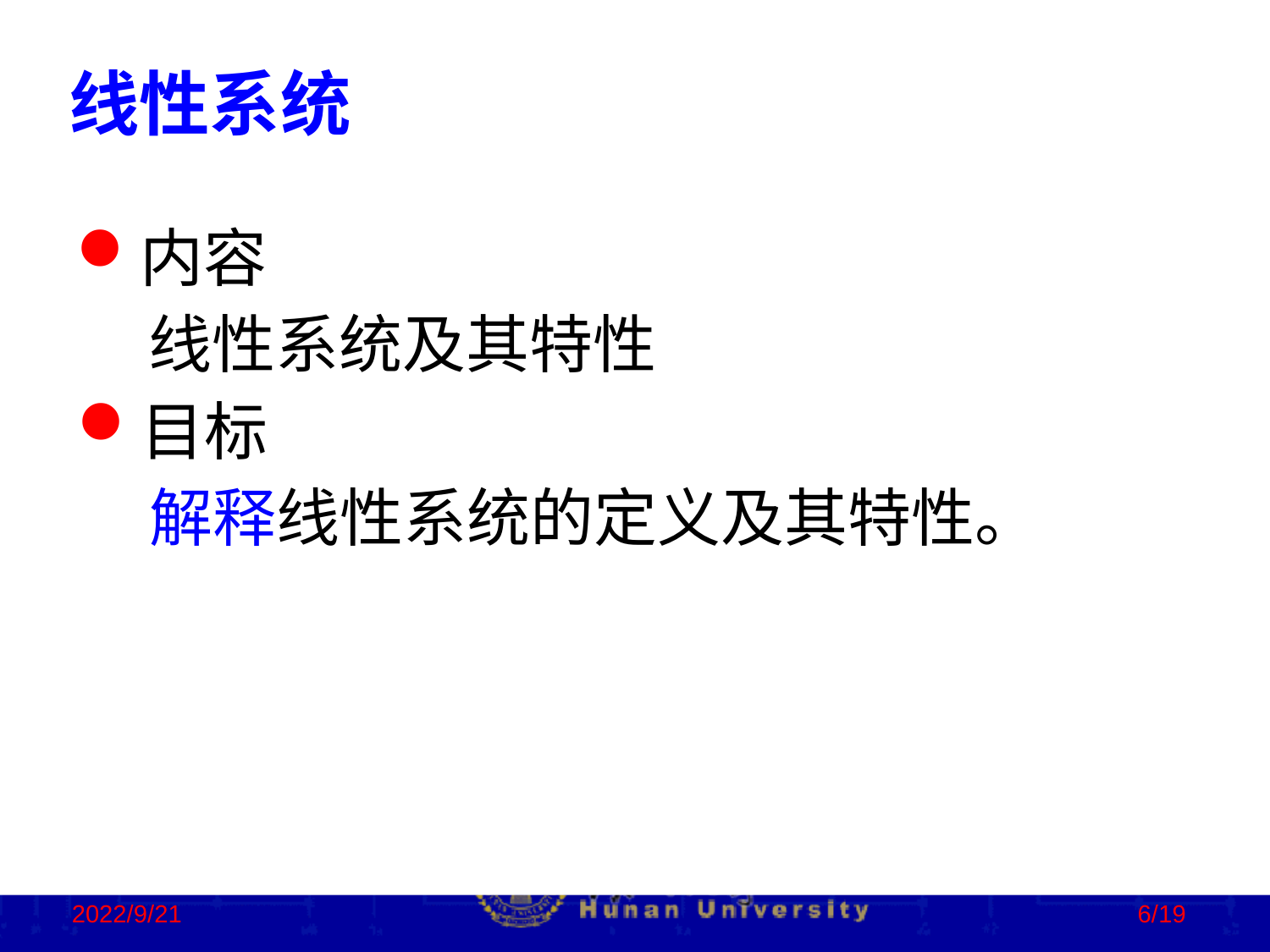

线性系统
内容
    线性系统及其特性
目标
    解释线性系统的定义及其特性。
2022/9/21
6/19